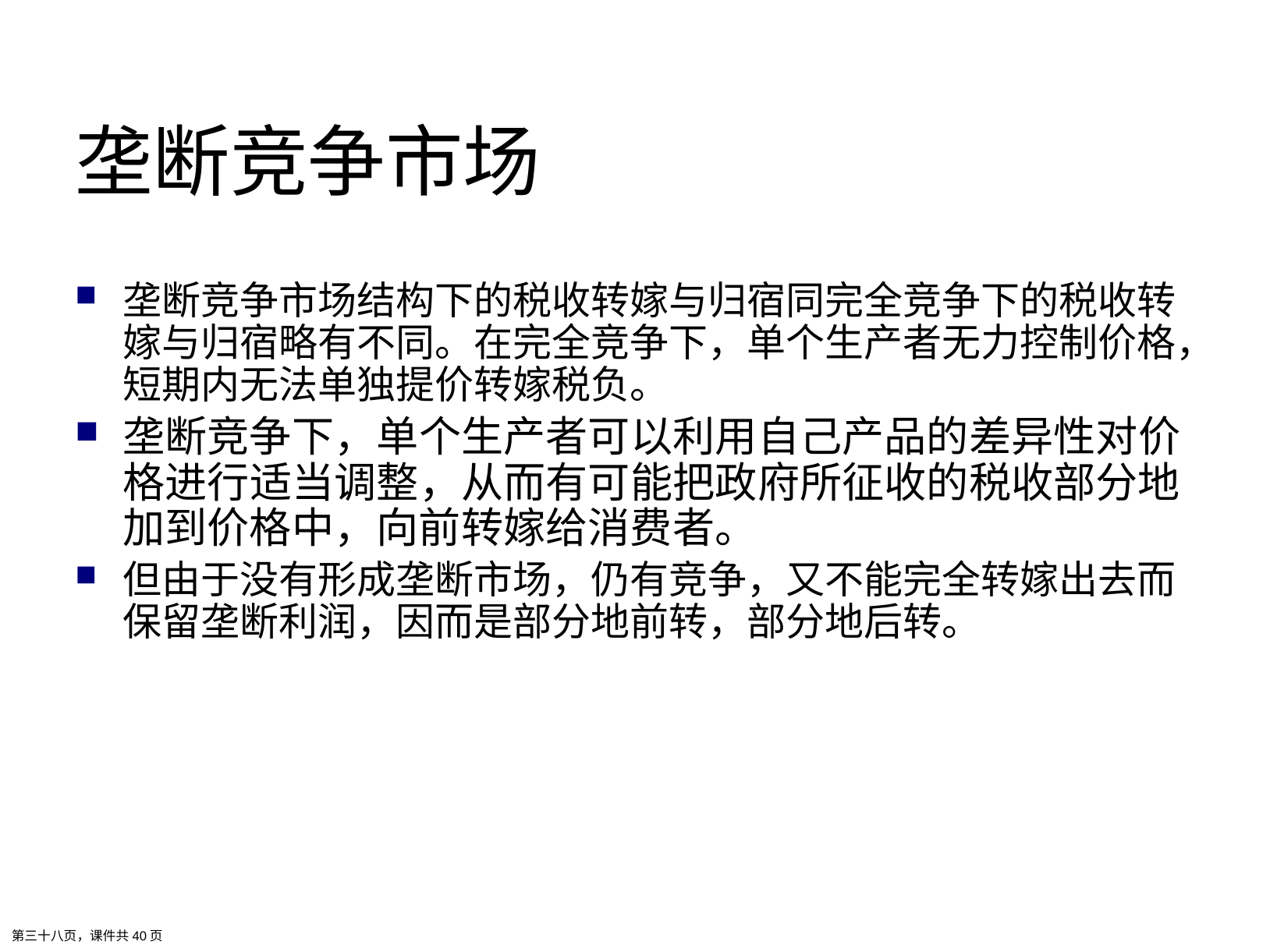

垄断竞争市场
垄断竞争市场结构下的税收转嫁与归宿同完全竞争下的税收转嫁与归宿略有不同。在完全竞争下，单个生产者无力控制价格，短期内无法单独提价转嫁税负。
垄断竞争下，单个生产者可以利用自己产品的差异性对价格进行适当调整，从而有可能把政府所征收的税收部分地加到价格中，向前转嫁给消费者。
但由于没有形成垄断市场，仍有竞争，又不能完全转嫁出去而保留垄断利润，因而是部分地前转，部分地后转。
第三十八页，课件共40页